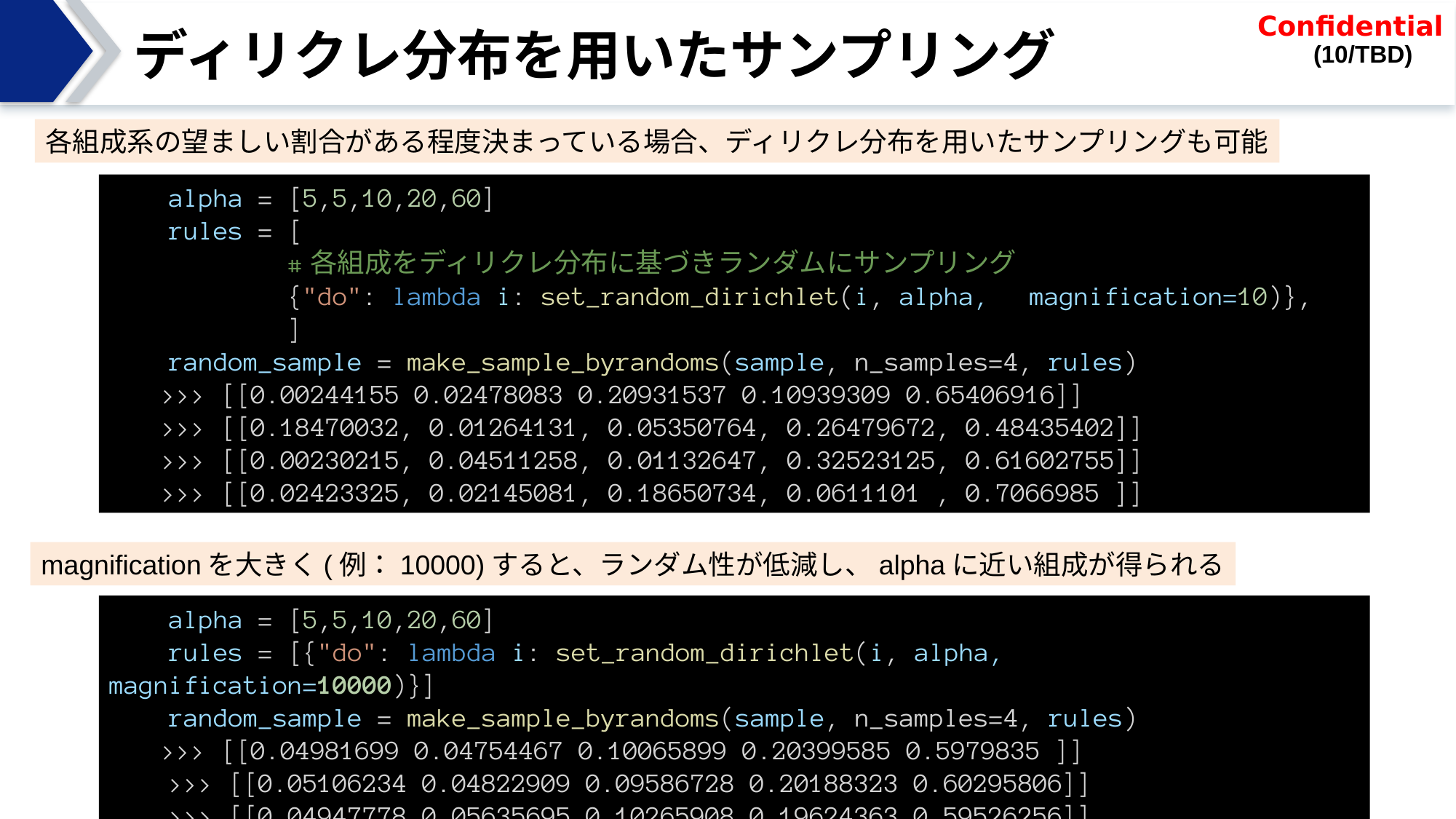

# ディリクレ分布を用いたサンプリング
各組成系の望ましい割合がある程度決まっている場合、ディリクレ分布を用いたサンプリングも可能
    alpha = [5,5,10,20,60]
    rules = [
            #各組成をディリクレ分布に基づきランダムにサンプリング
            {"do": lambda i: set_random_dirichlet(i, alpha,　magnification=10)},
            ]
    random_sample = make_sample_byrandoms(sample, n_samples=4, rules)
　   >>> [[0.00244155 0.02478083 0.20931537 0.10939309 0.65406916]]
　   >>> [[0.18470032, 0.01264131, 0.05350764, 0.26479672, 0.48435402]]
　   >>> [[0.00230215, 0.04511258, 0.01132647, 0.32523125, 0.61602755]]
　   >>> [[0.02423325, 0.02145081, 0.18650734, 0.0611101 , 0.7066985 ]]
magnificationを大きく(例：10000)すると、ランダム性が低減し、alphaに近い組成が得られる
    alpha = [5,5,10,20,60]
    rules = [{"do": lambda i: set_random_dirichlet(i, alpha,　magnification=10000)}]
    random_sample = make_sample_byrandoms(sample, n_samples=4, rules)
　   >>> [[0.04981699 0.04754467 0.10065899 0.20399585 0.5979835 ]]
    >>> [[0.05106234 0.04822909 0.09586728 0.20188323 0.60295806]]
    >>> [[0.04947778 0.05635695 0.10265908 0.19624363 0.59526256]]